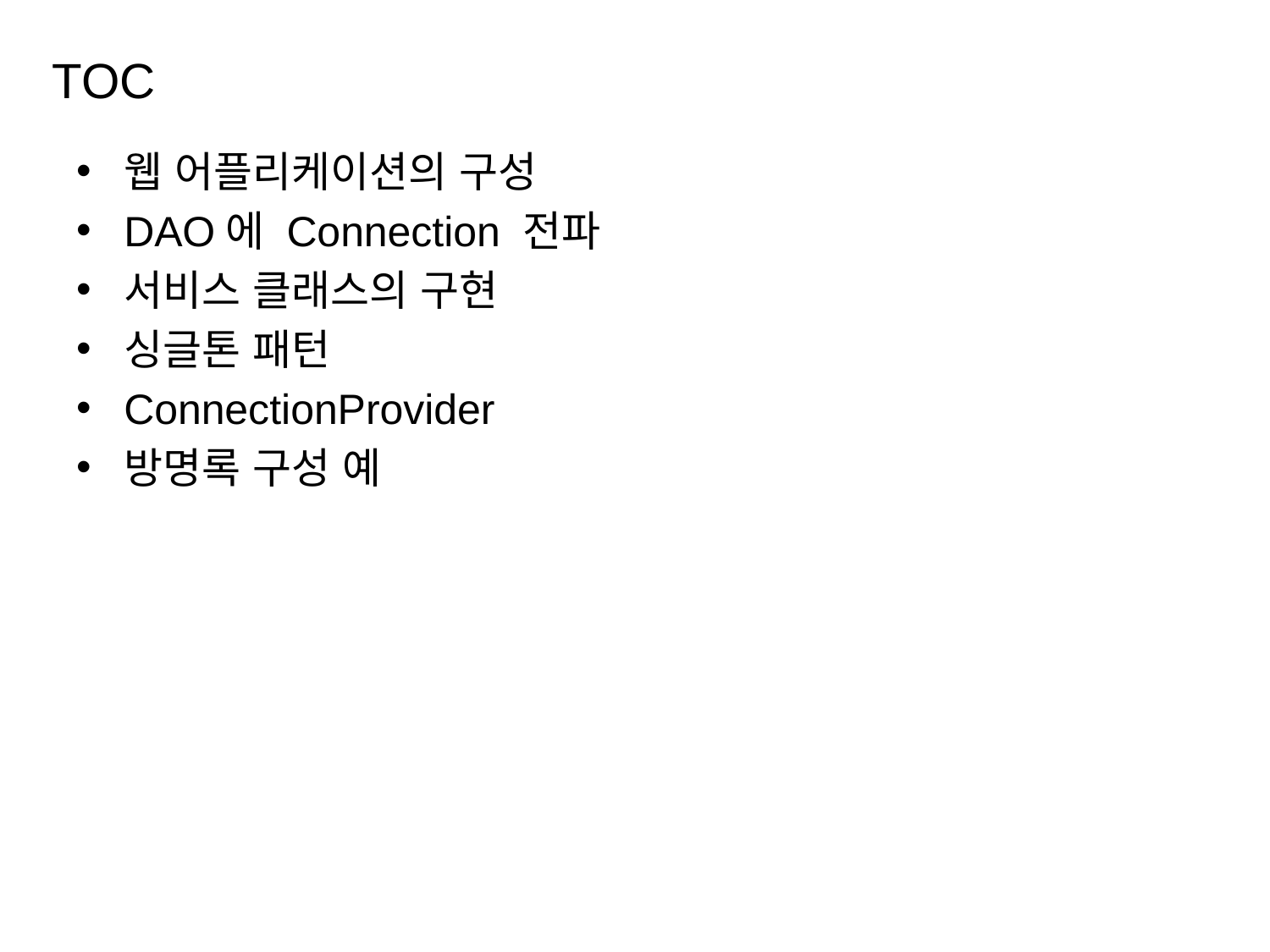

# TOC
웹 어플리케이션의 구성
DAO에 Connection 전파
서비스 클래스의 구현
싱글톤 패턴
ConnectionProvider
방명록 구성 예